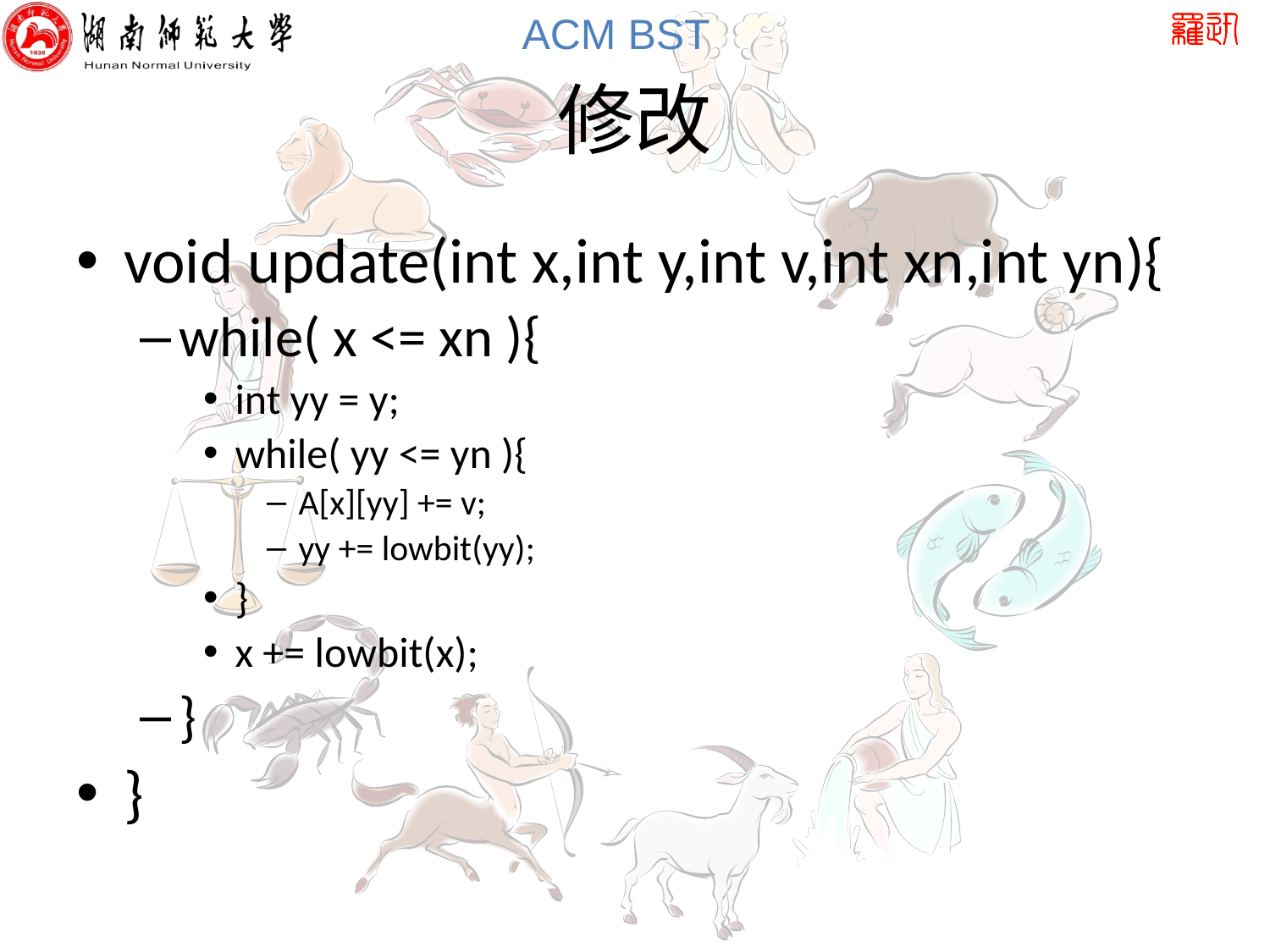

# 修改
void update(int x,int y,int v,int xn,int yn){
while( x <= xn ){
int yy = y;
while( yy <= yn ){
A[x][yy] += v;
yy += lowbit(yy);
}
x += lowbit(x);
}
}